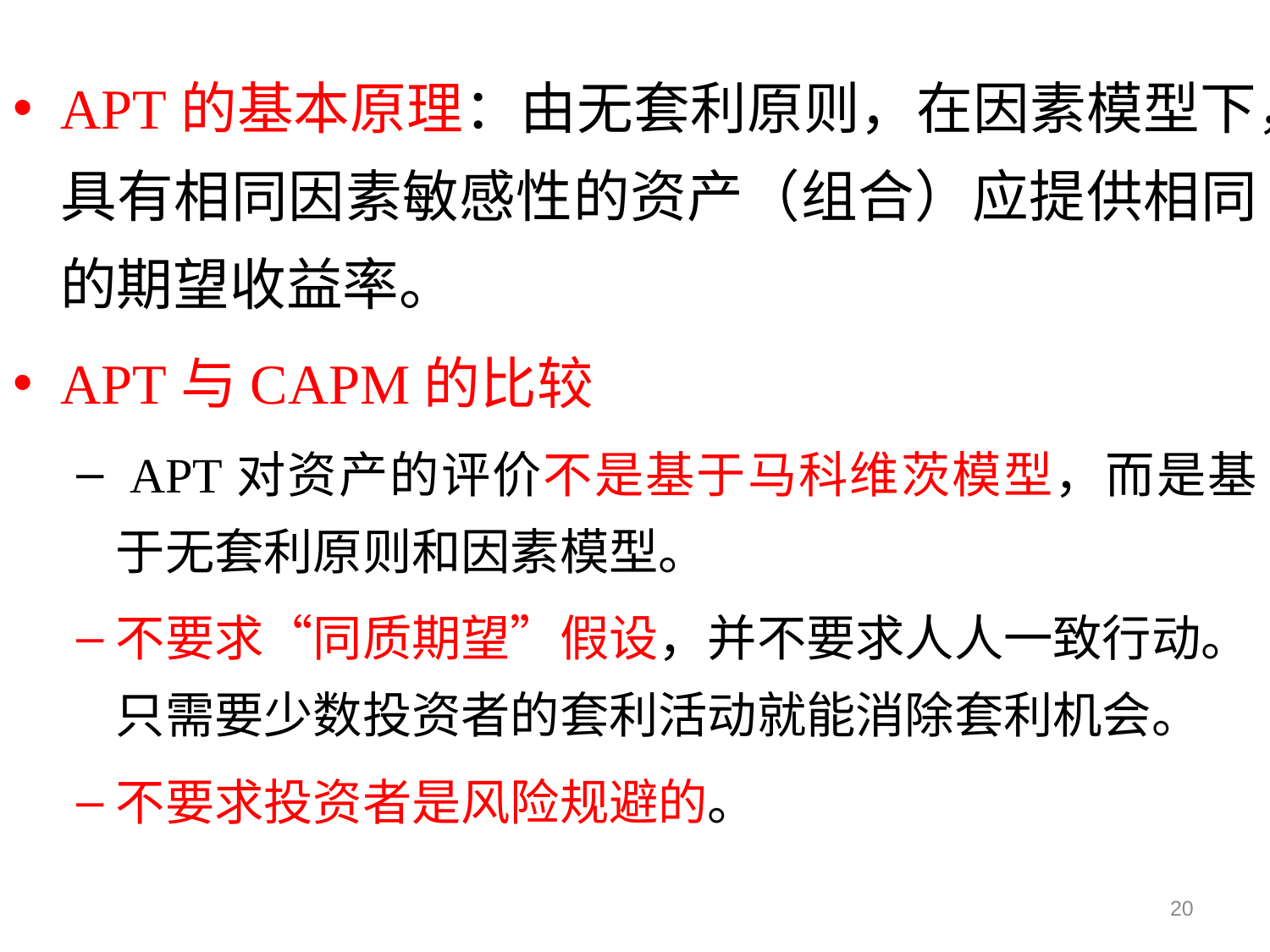

APT的基本原理：由无套利原则，在因素模型下，具有相同因素敏感性的资产（组合）应提供相同的期望收益率。
APT与CAPM的比较
 APT对资产的评价不是基于马科维茨模型，而是基于无套利原则和因素模型。
不要求“同质期望”假设，并不要求人人一致行动。只需要少数投资者的套利活动就能消除套利机会。
不要求投资者是风险规避的。
20